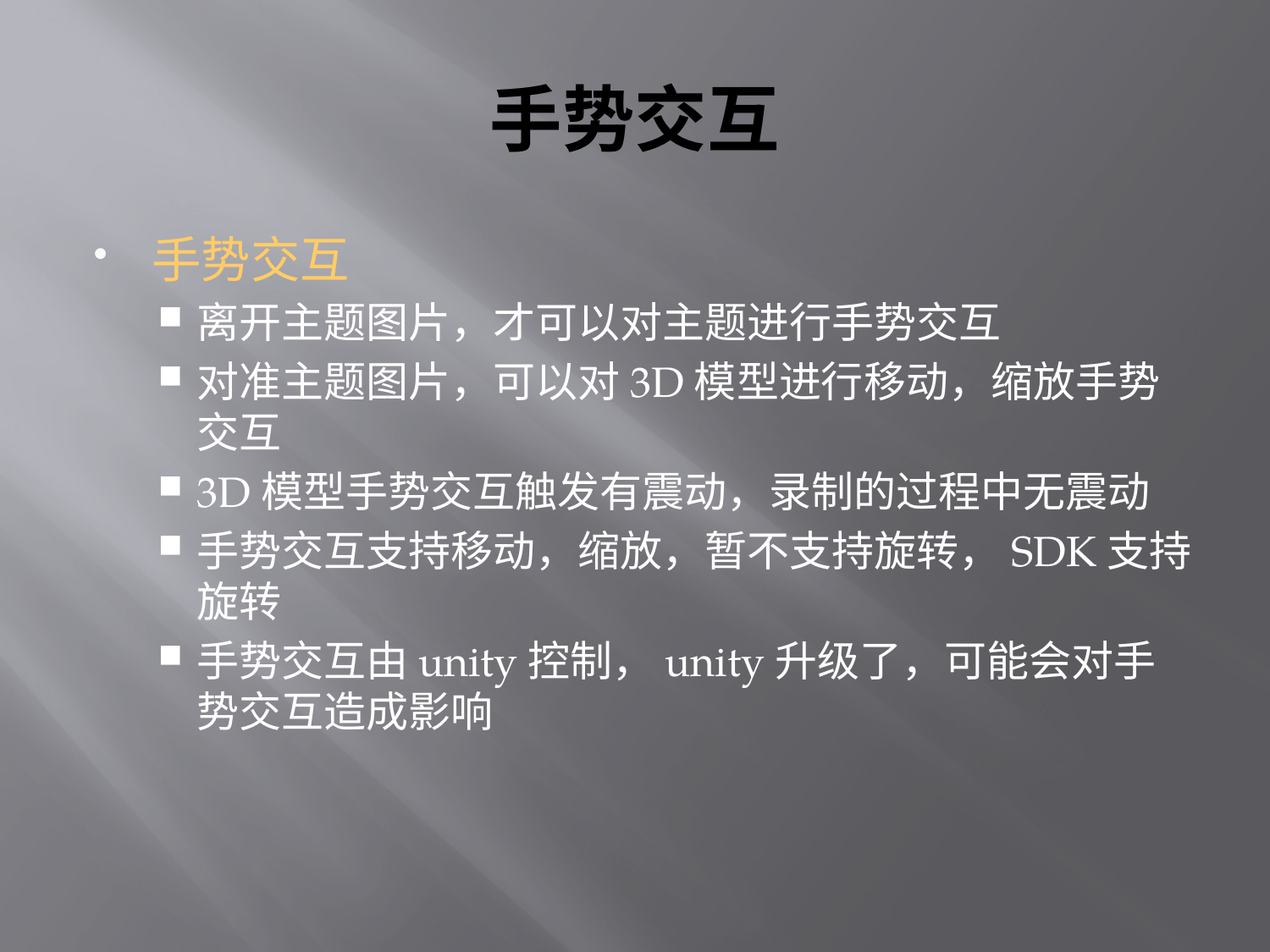

# 手势交互
手势交互
离开主题图片，才可以对主题进行手势交互
对准主题图片，可以对3D模型进行移动，缩放手势交互
3D模型手势交互触发有震动，录制的过程中无震动
手势交互支持移动，缩放，暂不支持旋转，SDK支持旋转
手势交互由unity控制，unity升级了，可能会对手势交互造成影响